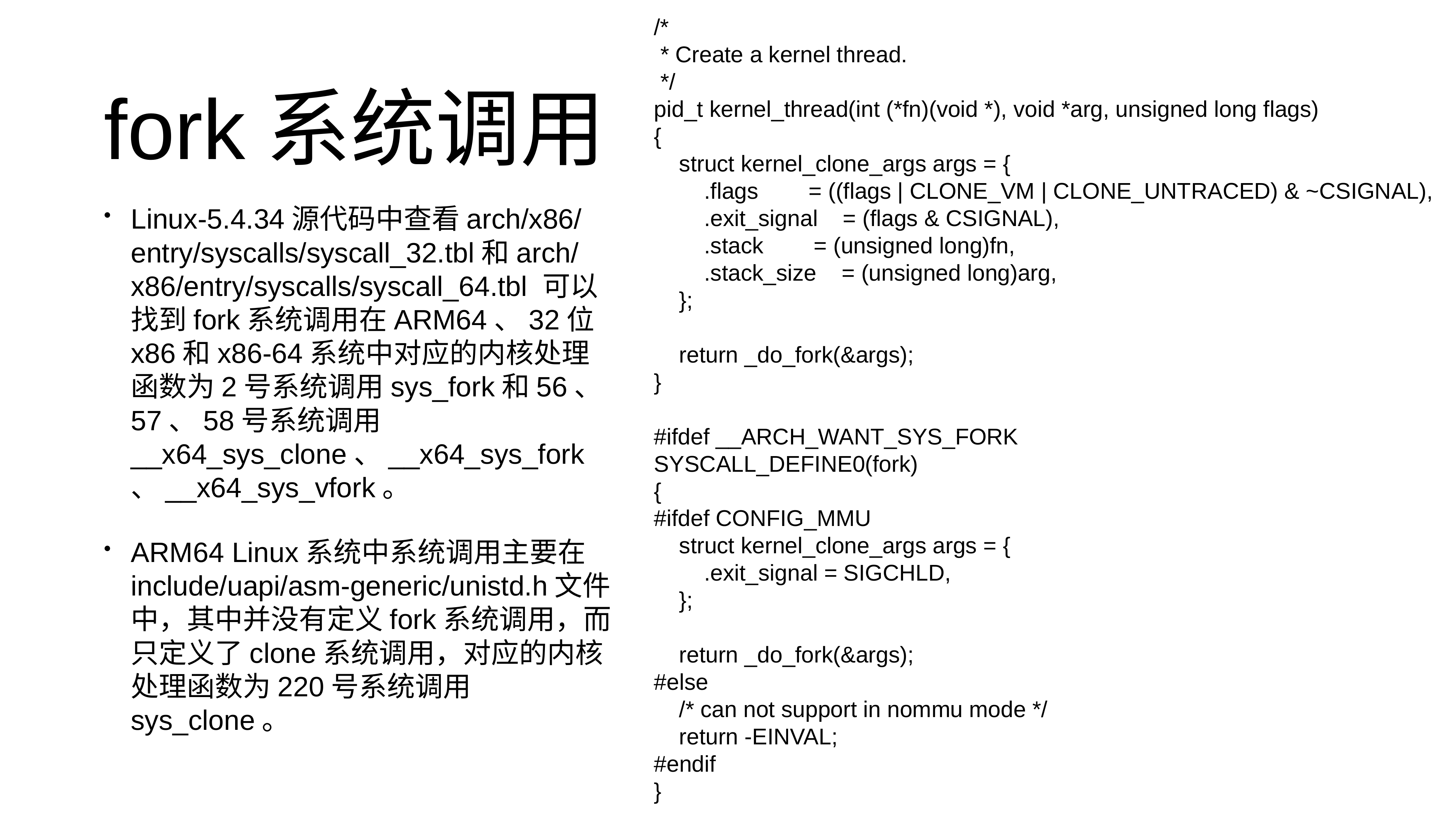

/*
 * Create a kernel thread.
 */
pid_t kernel_thread(int (*fn)(void *), void *arg, unsigned long flags)
{
    struct kernel_clone_args args = {
        .flags        = ((flags | CLONE_VM | CLONE_UNTRACED) & ~CSIGNAL),
        .exit_signal    = (flags & CSIGNAL),
        .stack        = (unsigned long)fn,
        .stack_size    = (unsigned long)arg,
    };

    return _do_fork(&args);
}

#ifdef __ARCH_WANT_SYS_FORK
SYSCALL_DEFINE0(fork)
{
#ifdef CONFIG_MMU
    struct kernel_clone_args args = {
        .exit_signal = SIGCHLD,
    };

    return _do_fork(&args);
#else
    /* can not support in nommu mode */
    return -EINVAL;
#endif
}
# fork系统调用
Linux-5.4.34源代码中查看arch/x86/entry/syscalls/syscall_32.tbl和arch/x86/entry/syscalls/syscall_64.tbl 可以找到fork系统调用在ARM64、32位x86和x86-64系统中对应的内核处理函数为2号系统调用sys_fork和56、57、58号系统调用__x64_sys_clone、__x64_sys_fork、__x64_sys_vfork。
ARM64 Linux系统中系统调用主要在include/uapi/asm-generic/unistd.h文件中，其中并没有定义fork系统调用，而只定义了clone系统调用，对应的内核处理函数为220号系统调用sys_clone。